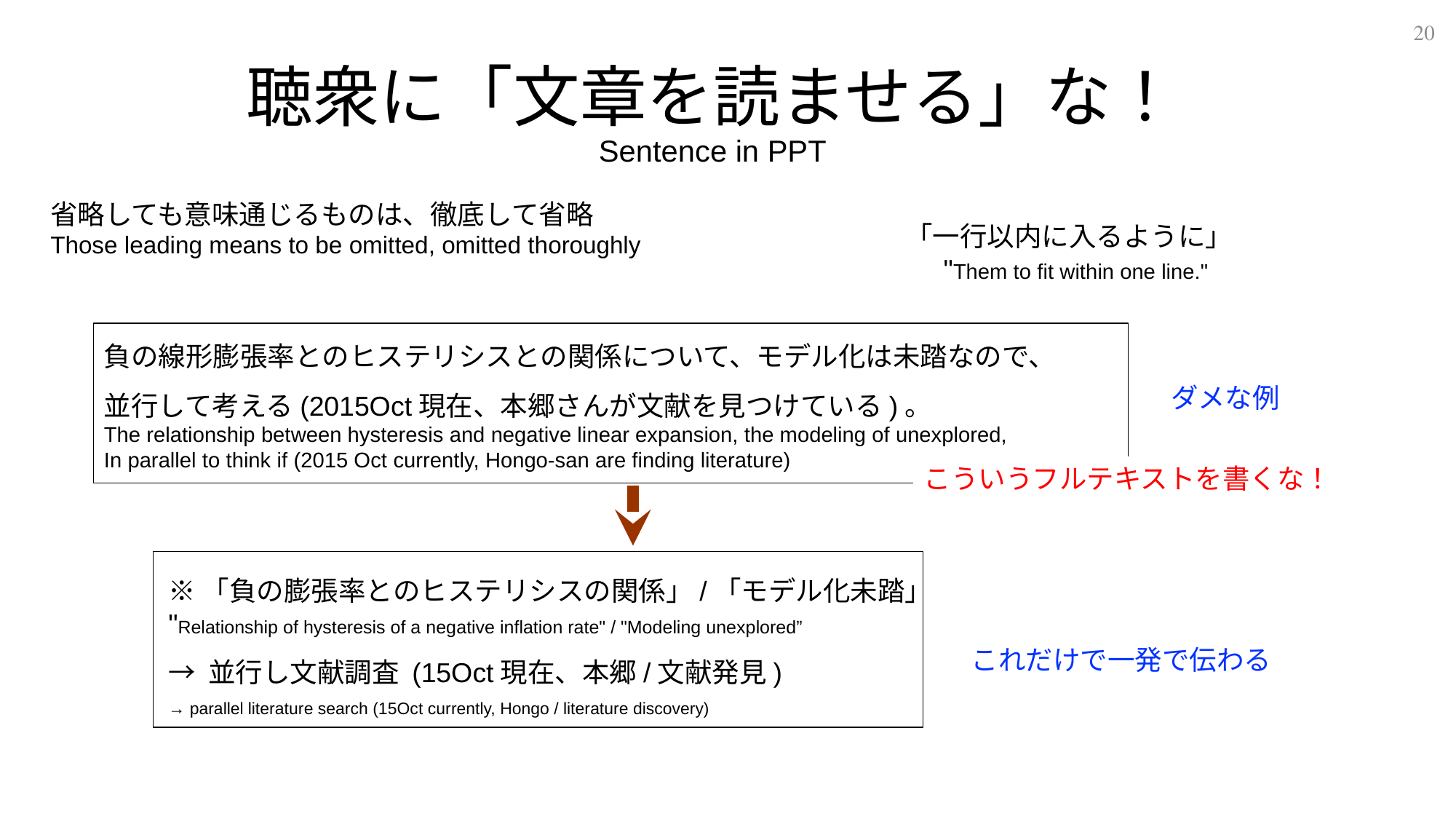

20
# 聴衆に「文章を読ませる」な！ Sentence in PPT
省略しても意味通じるものは、徹底して省略
Those leading means to be omitted, omitted thoroughly
「一行以内に入るように」
"Them to fit within one line."

負の線形膨張率とのヒステリシスとの関係について、モデル化は未踏なので、
並行して考える(2015Oct現在、本郷さんが文献を見つけている)。
The relationship between hysteresis and negative linear expansion, the modeling of unexplored,
In parallel to think if (2015 Oct currently, Hongo-san are finding literature)
ダメな例
こういうフルテキストを書くな！

※「負の膨張率とのヒステリシスの関係」/「モデル化未踏」
"Relationship of hysteresis of a negative inflation rate" / "Modeling unexplored”
→ 並行し文献調査 (15Oct現在、本郷/文献発見)
→ parallel literature search (15Oct currently, Hongo / literature discovery)

これだけで一発で伝わる